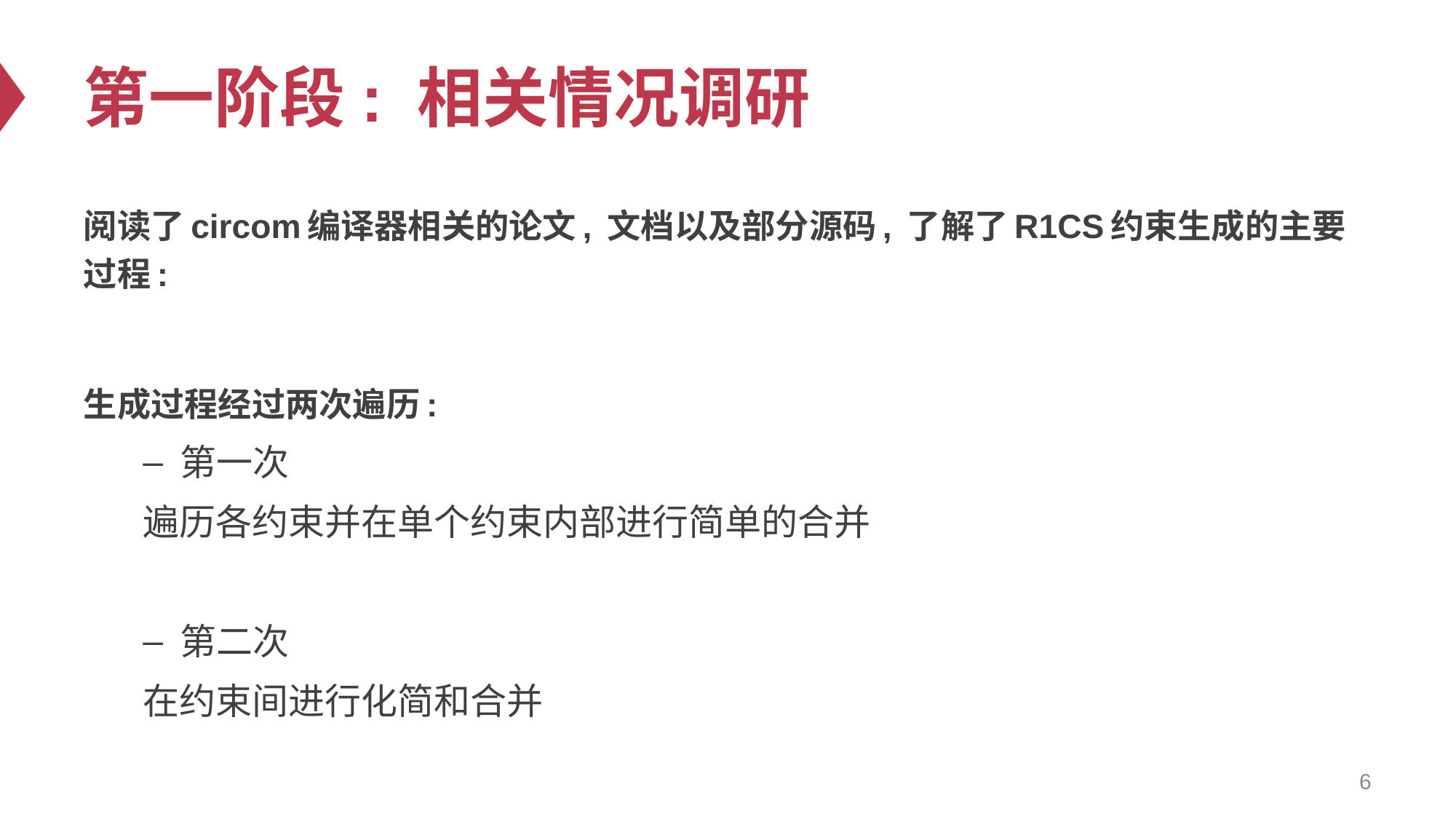

# 第一阶段: 相关情况调研
阅读了circom编译器相关的论文, 文档以及部分源码, 了解了R1CS约束生成的主要过程:

生成过程经过两次遍历:
第一次
	遍历各约束并在单个约束内部进行简单的合并

第二次
	在约束间进行化简和合并

6